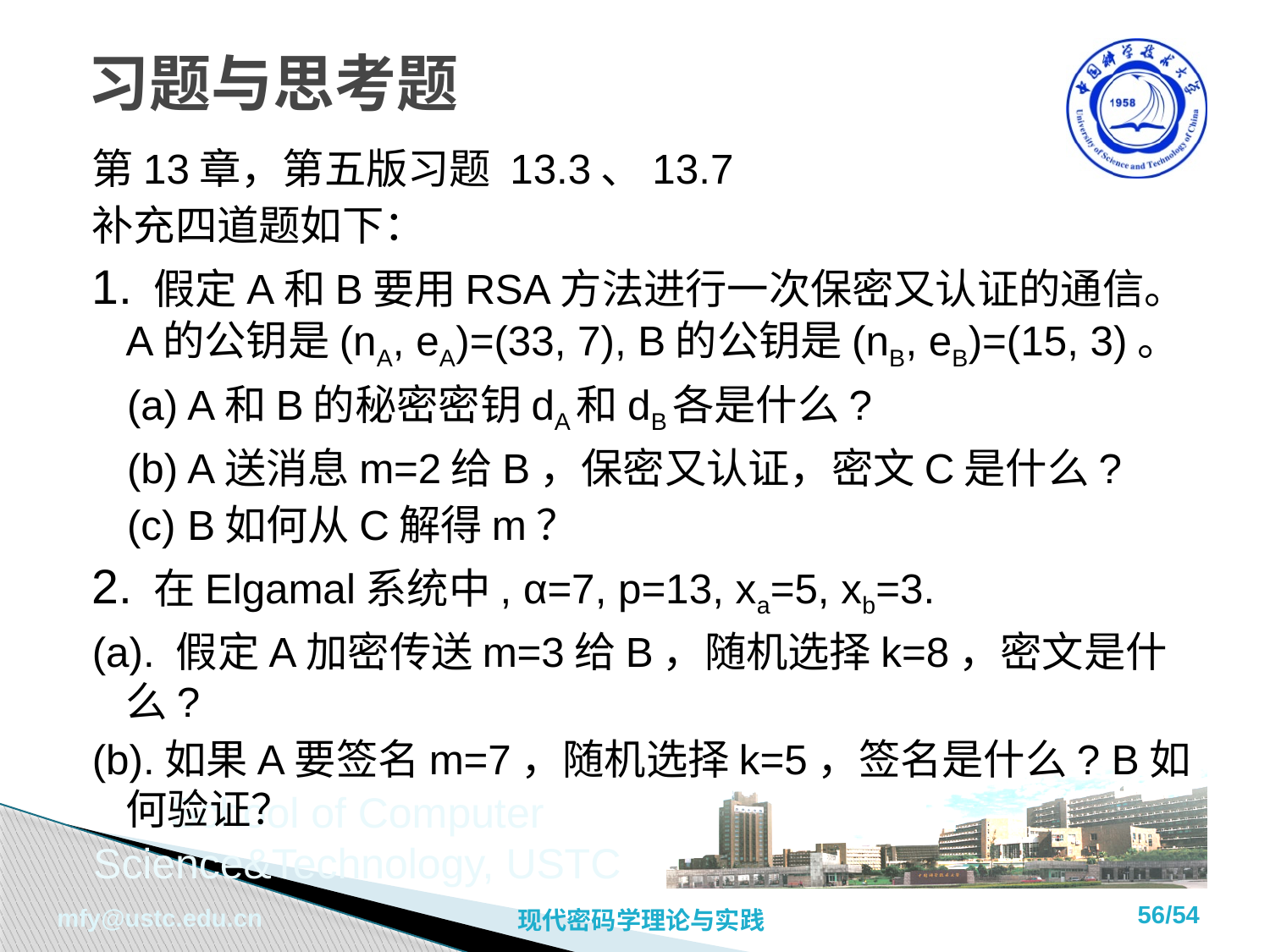

# 习题与思考题
第13章，第五版习题 13.3、13.7
补充四道题如下：
1. 假定A和B要用RSA方法进行一次保密又认证的通信。A的公钥是(nA, eA)=(33, 7), B的公钥是(nB, eB)=(15, 3)。
   (a) A和B的秘密密钥dA和dB各是什么?
   (b) A送消息m=2给B，保密又认证，密文C是什么?
   (c) B如何从C解得m？
2. 在Elgamal系统中, α=7, p=13, xa=5, xb=3.
(a). 假定A加密传送m=3给B，随机选择k=8，密文是什么?
(b).如果A要签名m=7，随机选择k=5，签名是什么? B如何验证？